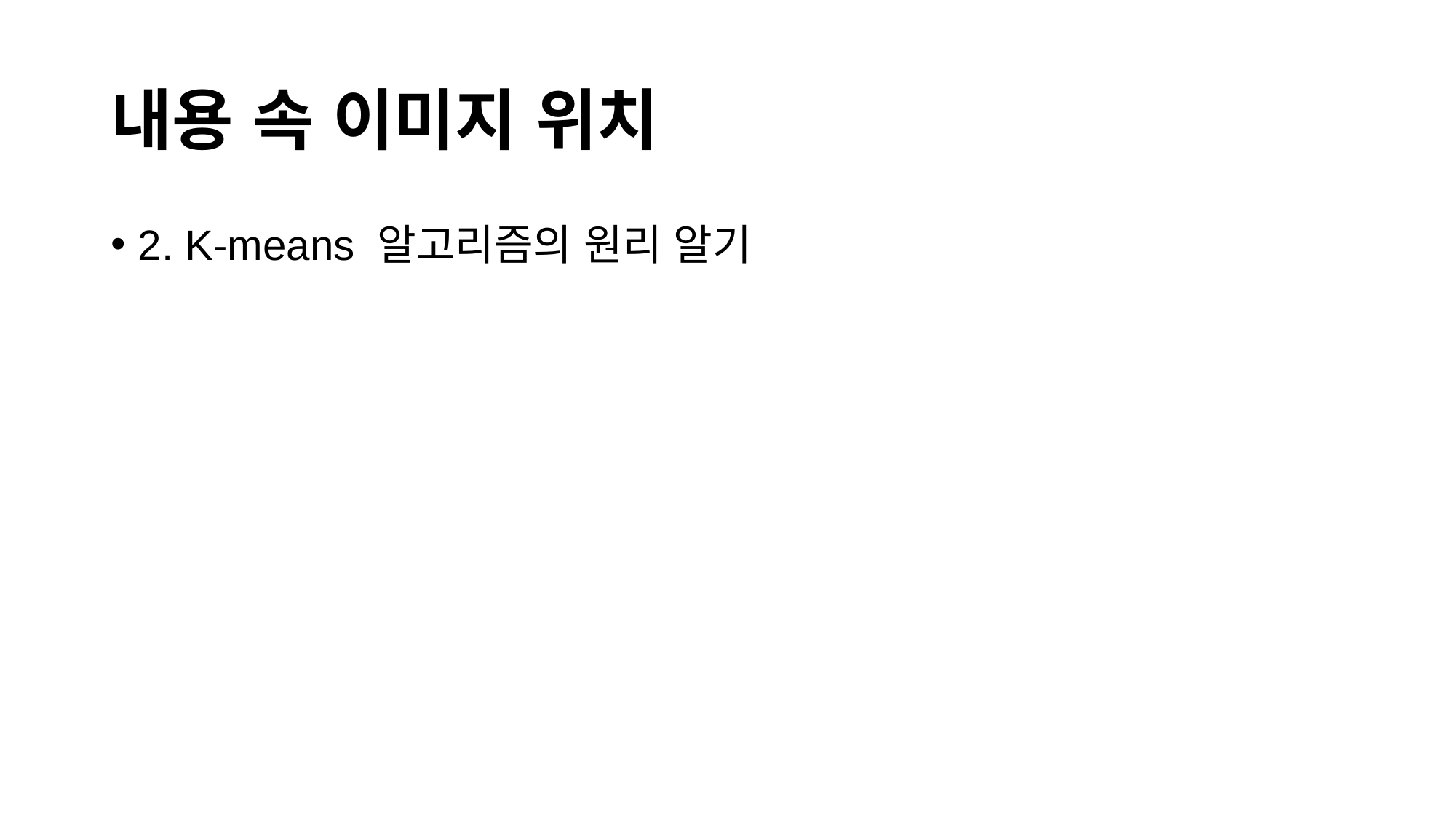

# 내용 속 이미지 위치
2. K-means 알고리즘의 원리 알기